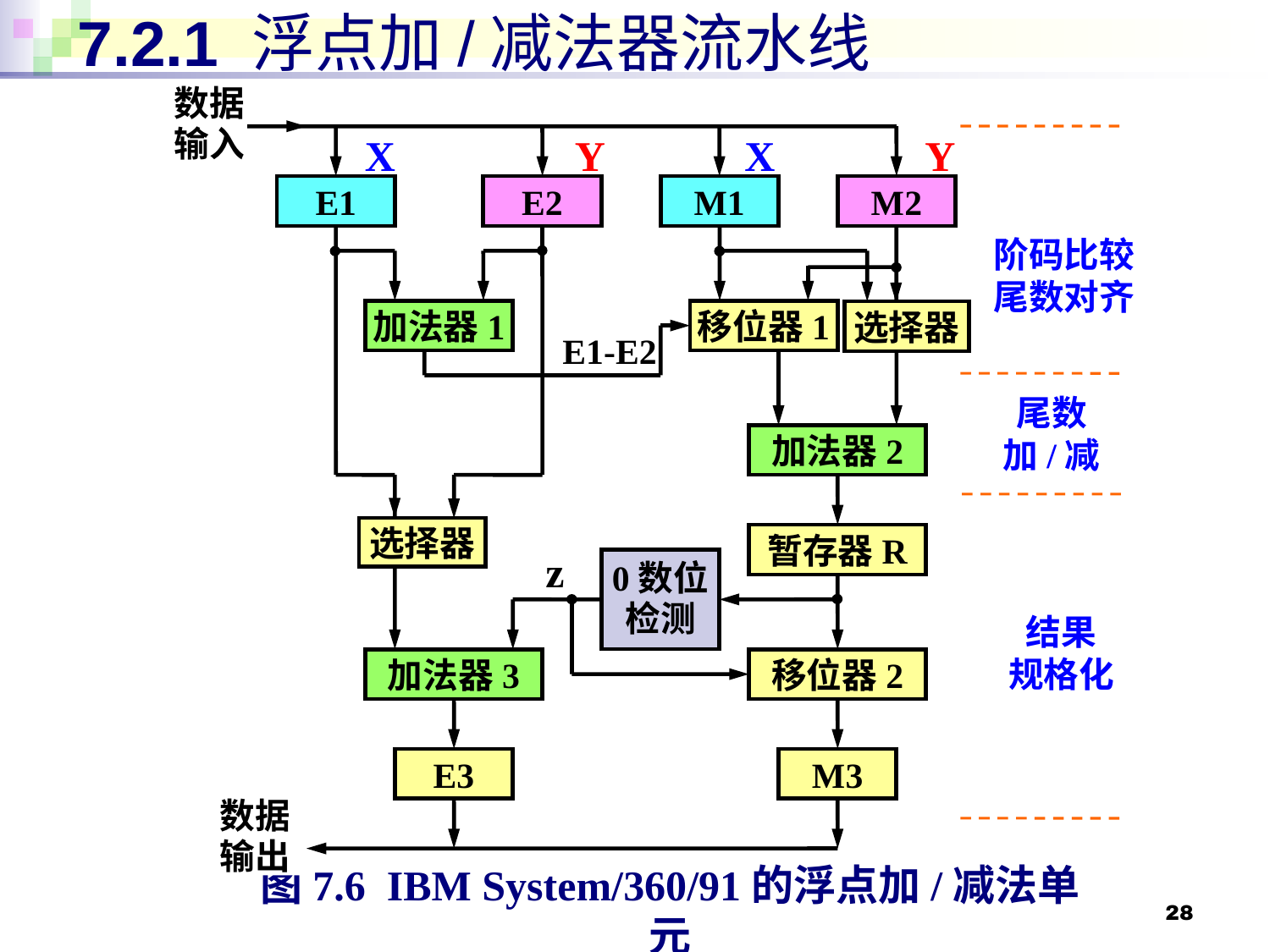

# 7.2.1 浮点加/减法器流水线
数据
输入
X
Y
X
Y

E1
E2
M1
M2
阶码比较
尾数对齐

加法器1
移位器1
选择器
E1-E2

尾数加/减
加法器2

选择器
暂存器R
z
0数位检测

结果
规格化
加法器3
移位器2

E3
M3
数据
输出

28
图7.6  IBM System/360/91的浮点加/减法单元